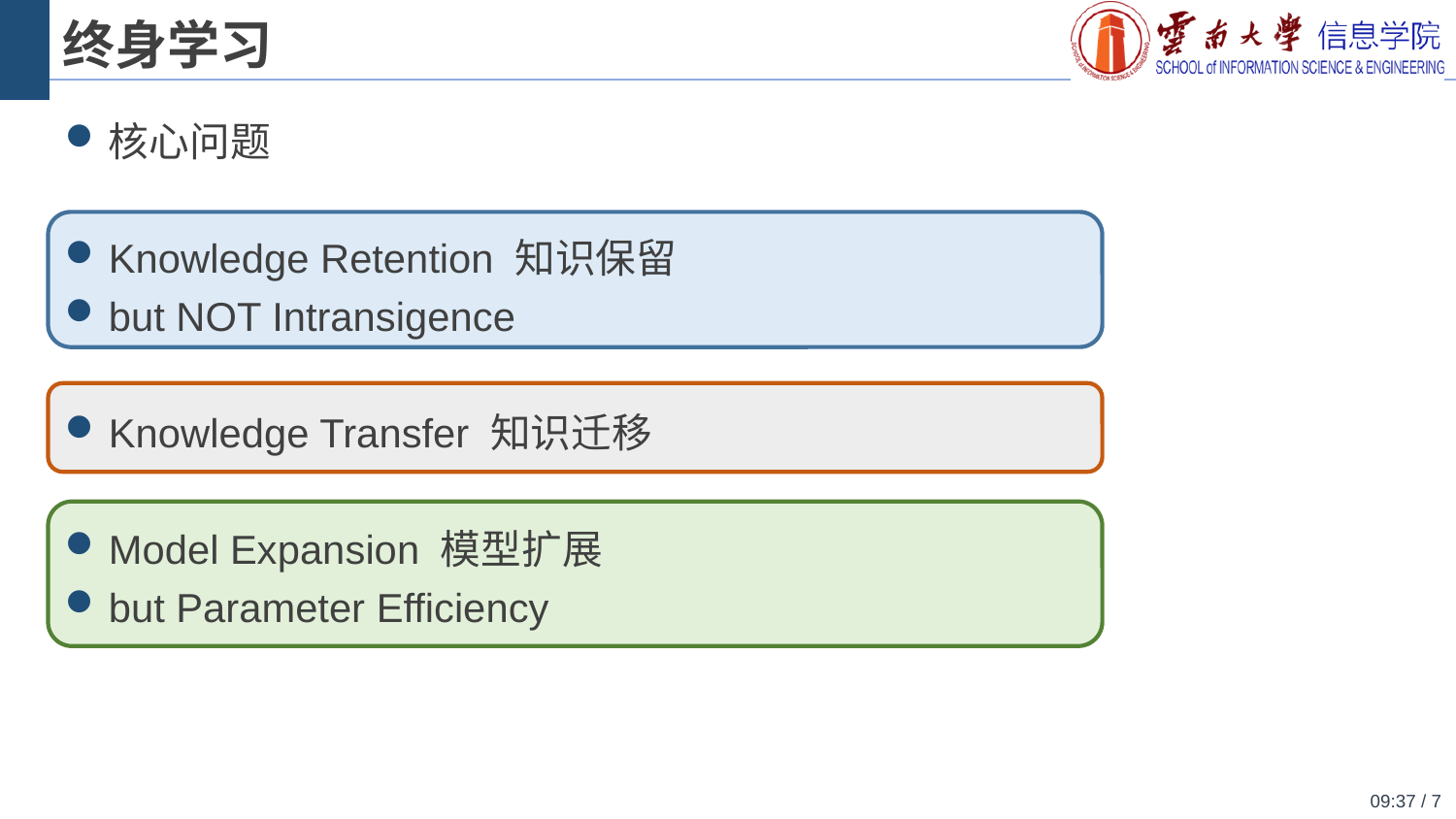

# 终身学习
核心问题

Knowledge Retention 知识保留
but NOT Intransigence

Knowledge Transfer 知识迁移

Model Expansion 模型扩展
but Parameter Efficiency